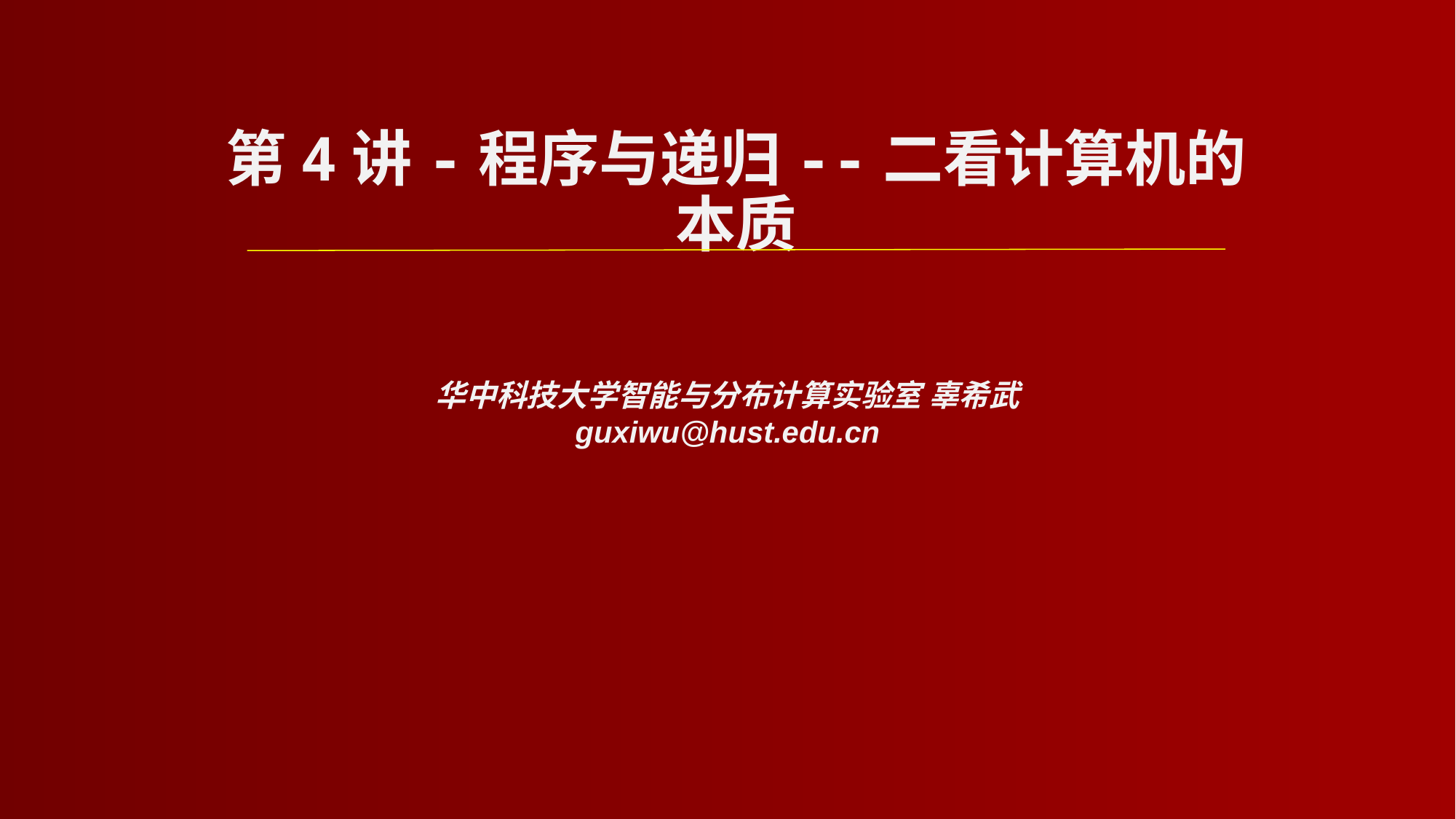

第4讲-程序与递归--二看计算机的本质

华中科技大学智能与分布计算实验室 辜希武
guxiwu@hust.edu.cn